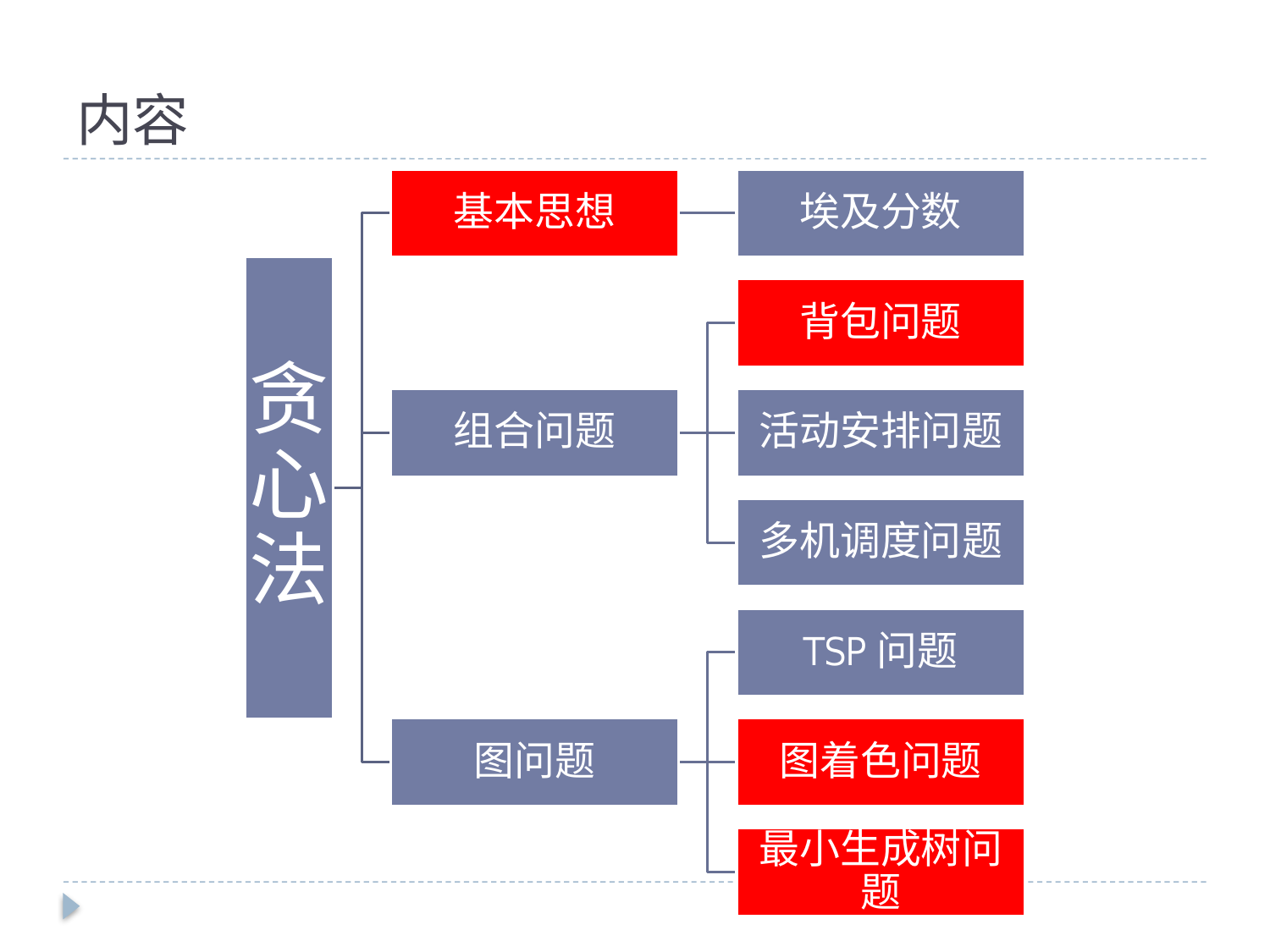

# 内容

贪心法
基本思想
埃及分数
组合问题
背包问题
活动安排问题
多机调度问题
图问题
TSP问题
图着色问题
最小生成树问题